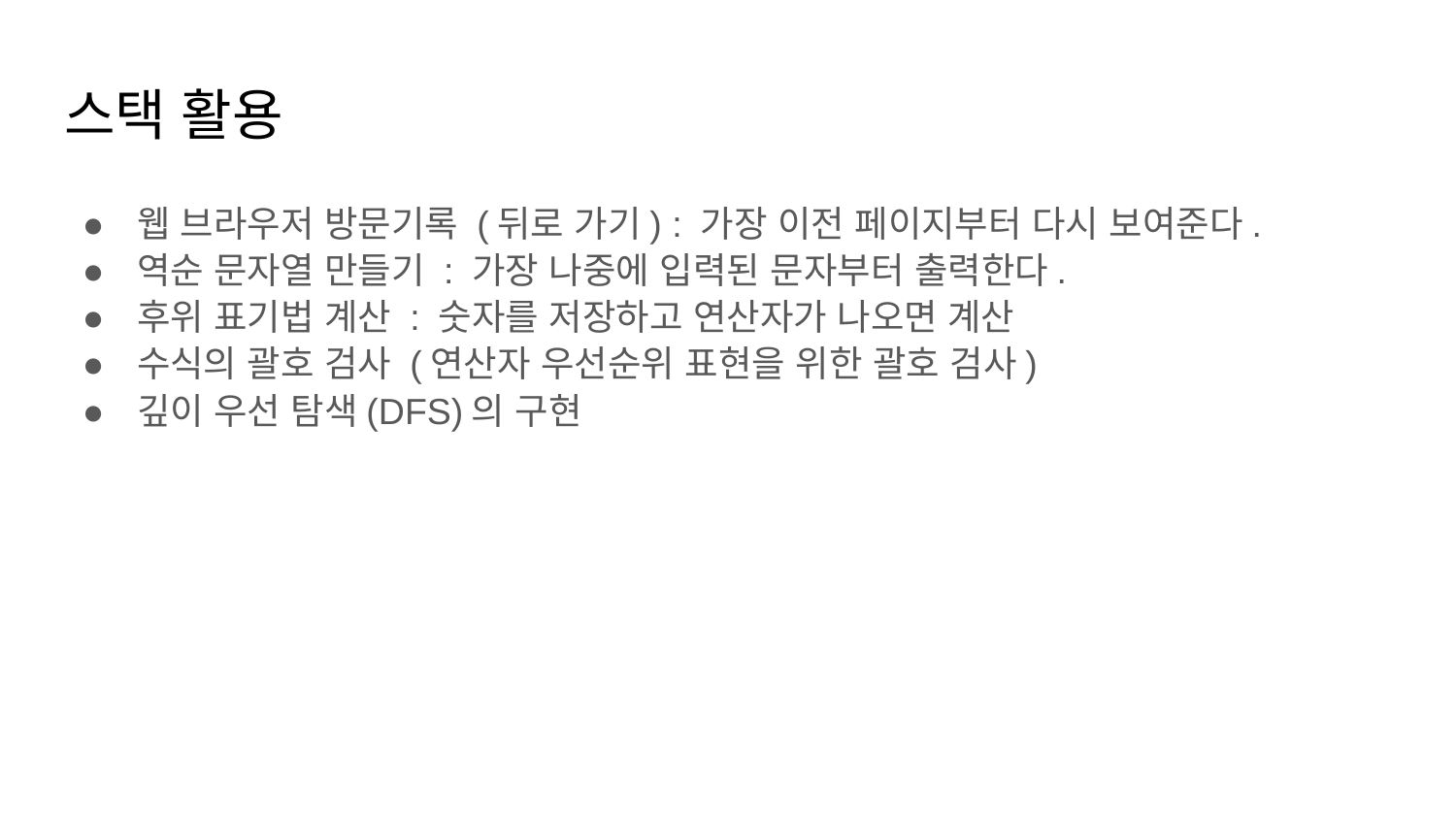

# 스택 활용
웹 브라우저 방문기록 (뒤로 가기) : 가장 이전 페이지부터 다시 보여준다.
역순 문자열 만들기 : 가장 나중에 입력된 문자부터 출력한다.
후위 표기법 계산 : 숫자를 저장하고 연산자가 나오면 계산
수식의 괄호 검사 (연산자 우선순위 표현을 위한 괄호 검사)
깊이 우선 탐색(DFS)의 구현